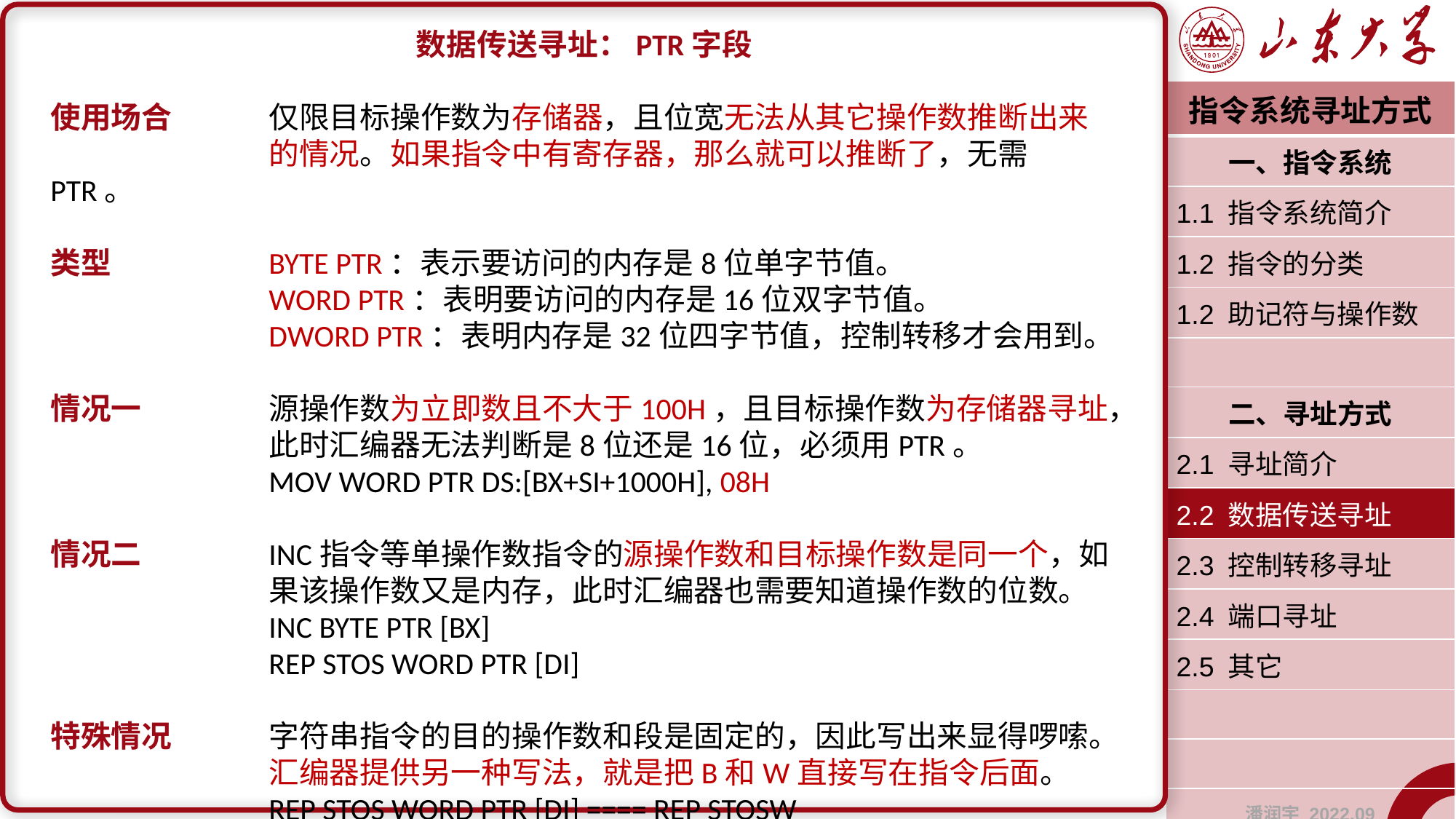

数据传送寻址：PTR字段

使用场合	仅限目标操作数为存储器，且位宽无法从其它操作数推断出来		的情况。如果指令中有寄存器，那么就可以推断了，无需PTR。

类型		BYTE PTR：表示要访问的内存是8位单字节值。
		WORD PTR：表明要访问的内存是16位双字节值。
		DWORD PTR：表明内存是32位四字节值，控制转移才会用到。

情况一		源操作数为立即数且不大于100H，且目标操作数为存储器寻址，		此时汇编器无法判断是8位还是16位，必须用PTR。
		MOV WORD PTR DS:[BX+SI+1000H], 08H

情况二		INC指令等单操作数指令的源操作数和目标操作数是同一个，如		果该操作数又是内存，此时汇编器也需要知道操作数的位数。
		INC BYTE PTR [BX]
		REP STOS WORD PTR [DI]

特殊情况	字符串指令的目的操作数和段是固定的，因此写出来显得啰嗦。		汇编器提供另一种写法，就是把B和W直接写在指令后面。
		REP STOS WORD PTR [DI] ==== REP STOSW
| 指令系统寻址方式 |
| --- |
| 一、指令系统 |
| 1.1 指令系统简介 |
| 1.2 指令的分类 |
| 1.2 助记符与操作数 |
|  |
| 二、寻址方式 |
| 2.1 寻址简介 |
| 2.2 数据传送寻址 |
| 2.3 控制转移寻址 |
| 2.4 端口寻址 |
| 2.5 其它 |
|  |
|  |
| 潘润宇 2022.09 |